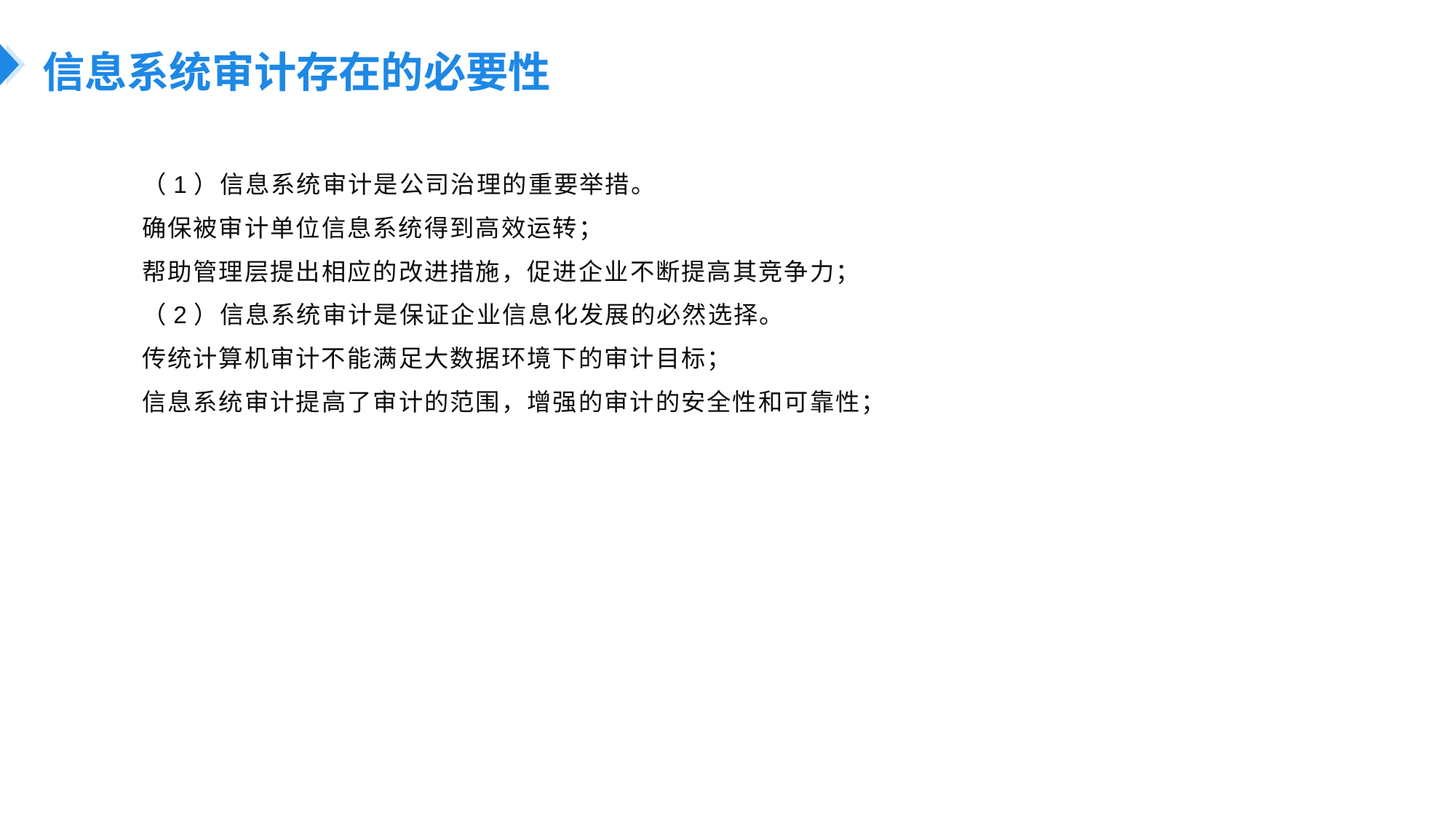

# 信息系统审计存在的必要性
（1）信息系统审计是公司治理的重要举措。
确保被审计单位信息系统得到高效运转；
帮助管理层提出相应的改进措施，促进企业不断提高其竞争力；
（2）信息系统审计是保证企业信息化发展的必然选择。
传统计算机审计不能满足大数据环境下的审计目标；
信息系统审计提高了审计的范围，增强的审计的安全性和可靠性；